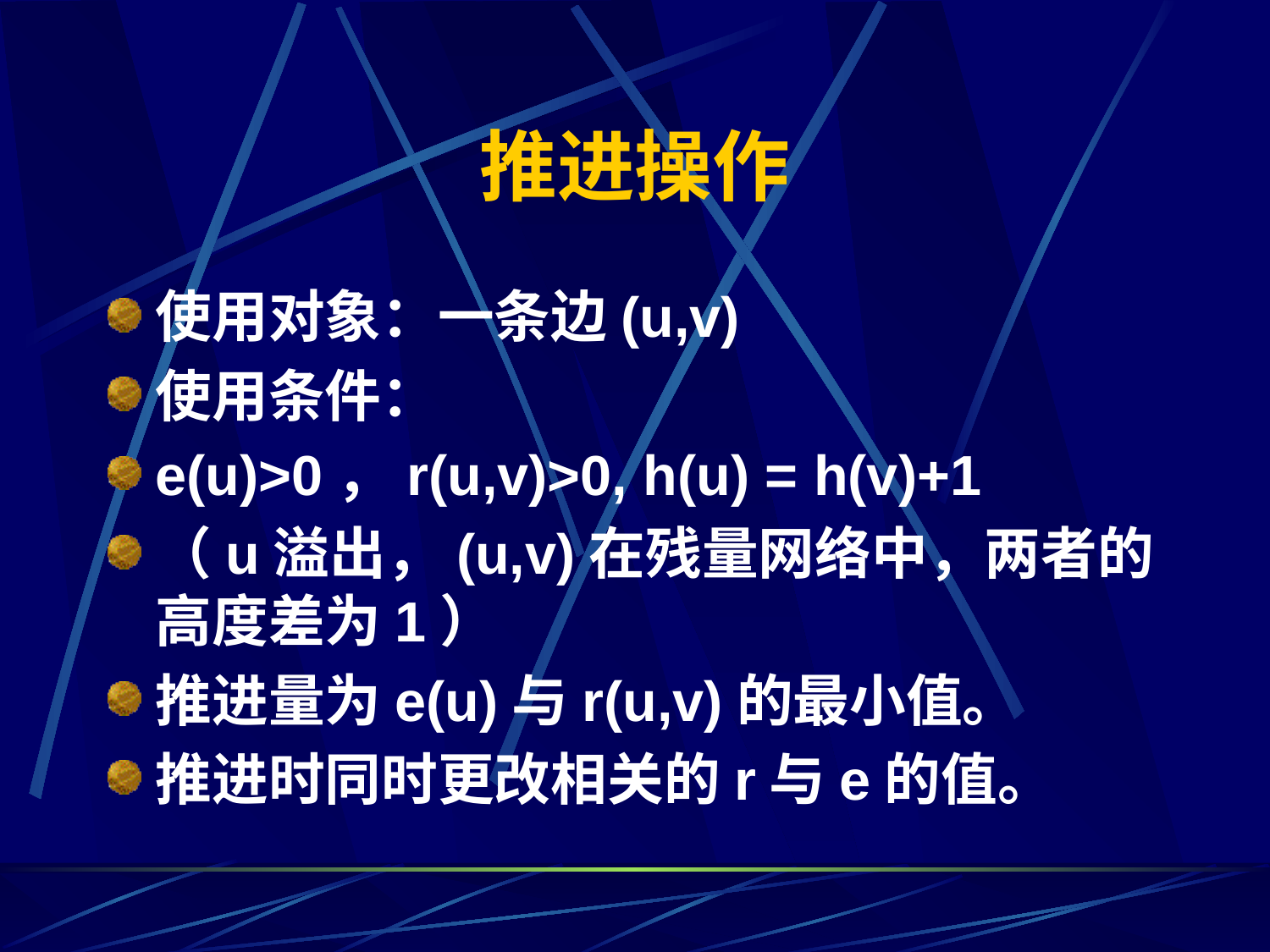

# 推进操作
使用对象：一条边(u,v)
使用条件：
e(u)>0，r(u,v)>0, h(u) = h(v)+1
（u溢出，(u,v)在残量网络中，两者的高度差为1）
推进量为e(u)与r(u,v)的最小值。
推进时同时更改相关的r与e的值。